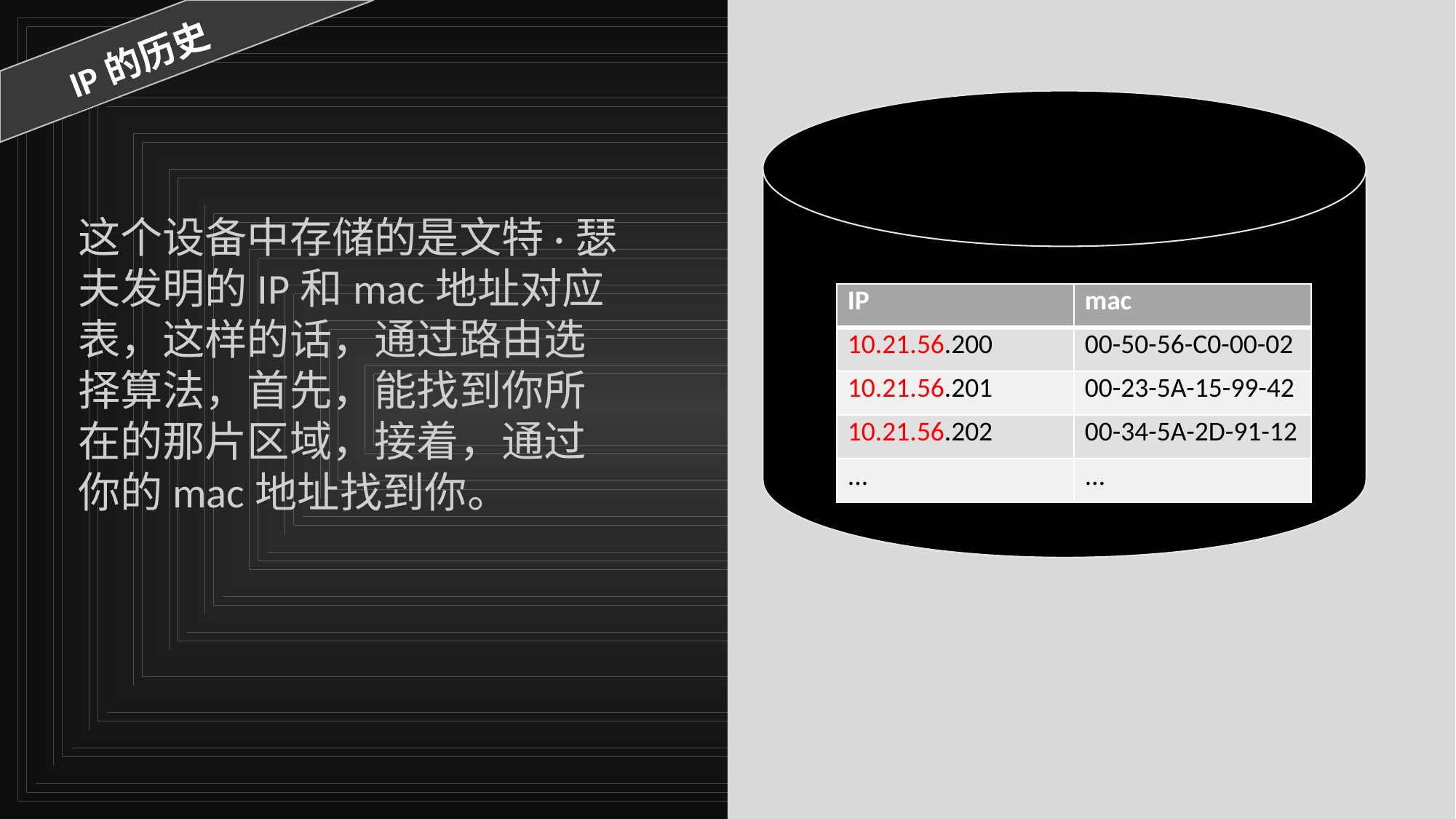

IP的历史

这个设备中存储的是文特·瑟夫发明的IP和mac地址对应表，这样的话，通过路由选择算法，首先，能找到你所在的那片区域，接着，通过你的mac地址找到你。
| IP | mac |
| --- | --- |
| 10.21.56.200 | 00-50-56-C0-00-02 |
| 10.21.56.201 | 00-23-5A-15-99-42 |
| 10.21.56.202 | 00-34-5A-2D-91-12 |
| ... | ... |